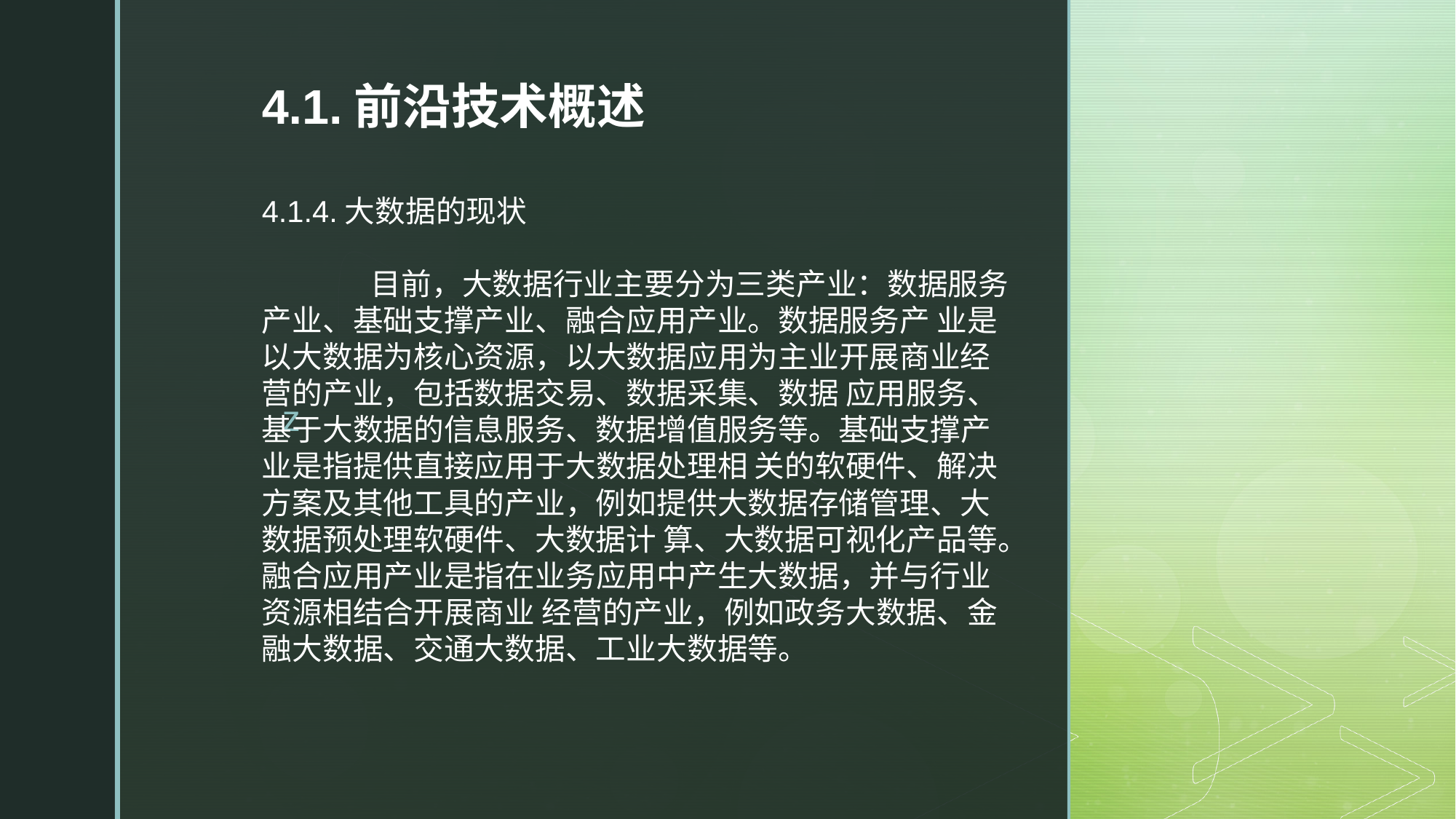

4.1.前沿技术概述

4.1.4.大数据的现状

​	目前，大数据行业主要分为三类产业：数据服务产业、基础支撑产业、融合应用产业。数据服务产 业是以大数据为核心资源，以大数据应用为主业开展商业经营的产业，包括数据交易、数据采集、数据 应用服务、基于大数据的信息服务、数据增值服务等。基础支撑产业是指提供直接应用于大数据处理相 关的软硬件、解决方案及其他工具的产业，例如提供大数据存储管理、大数据预处理软硬件、大数据计 算、大数据可视化产品等。融合应用产业是指在业务应用中产生大数据，并与行业资源相结合开展商业 经营的产业，例如政务大数据、金融大数据、交通大数据、工业大数据等。